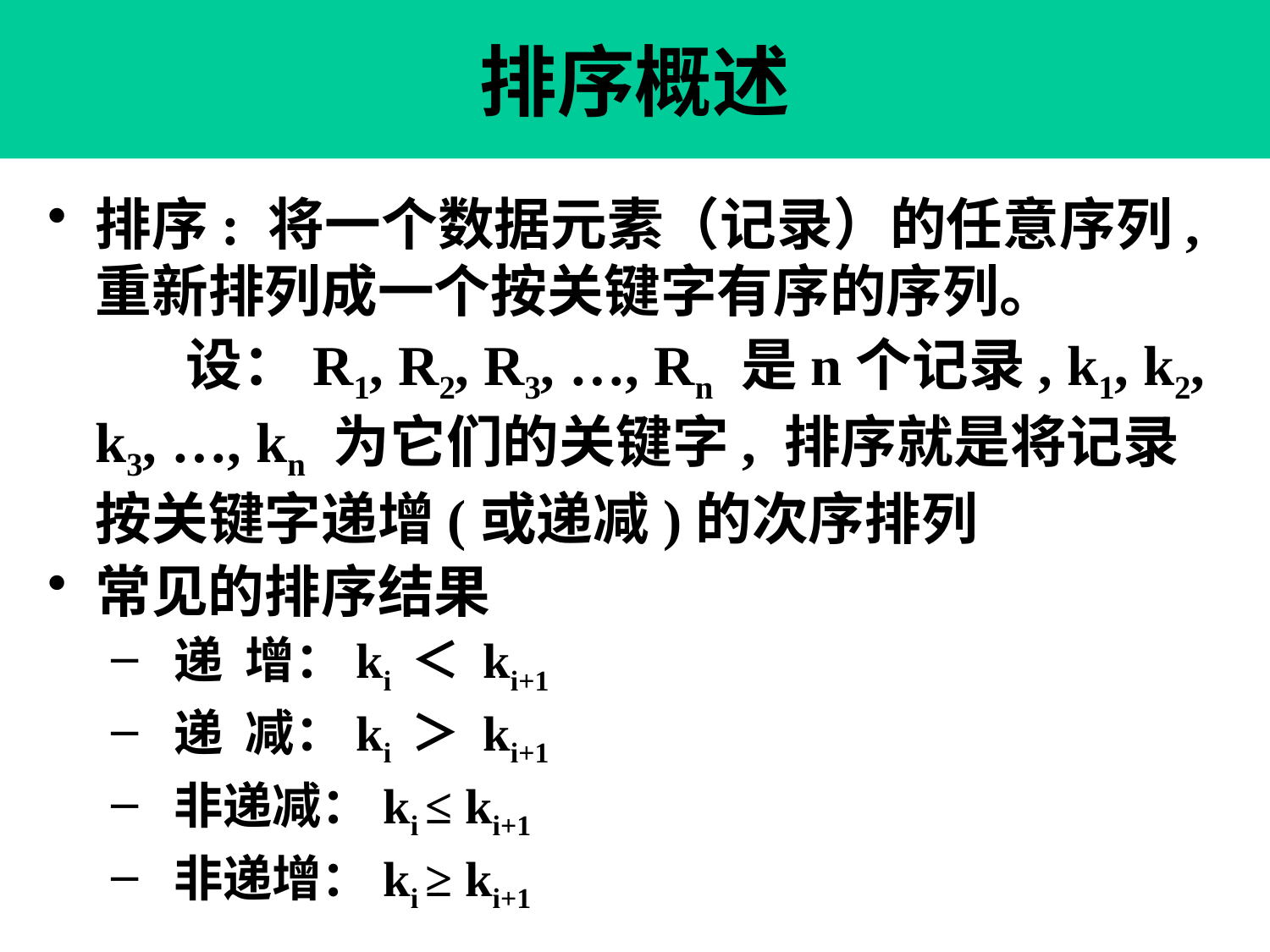

第 25 页
# 排序概述
排序: 将一个数据元素（记录）的任意序列, 重新排列成一个按关键字有序的序列。
	      设：R1, R2, R3, …, Rn 是n个记录, k1, k2, k3, …, kn 为它们的关键字, 排序就是将记录按关键字递增(或递减)的次序排列
常见的排序结果
 递  增：ki ＜ ki+1
 递  减：ki ＞ ki+1
 非递减：ki ≤ ki+1
 非递增：ki ≥ ki+1